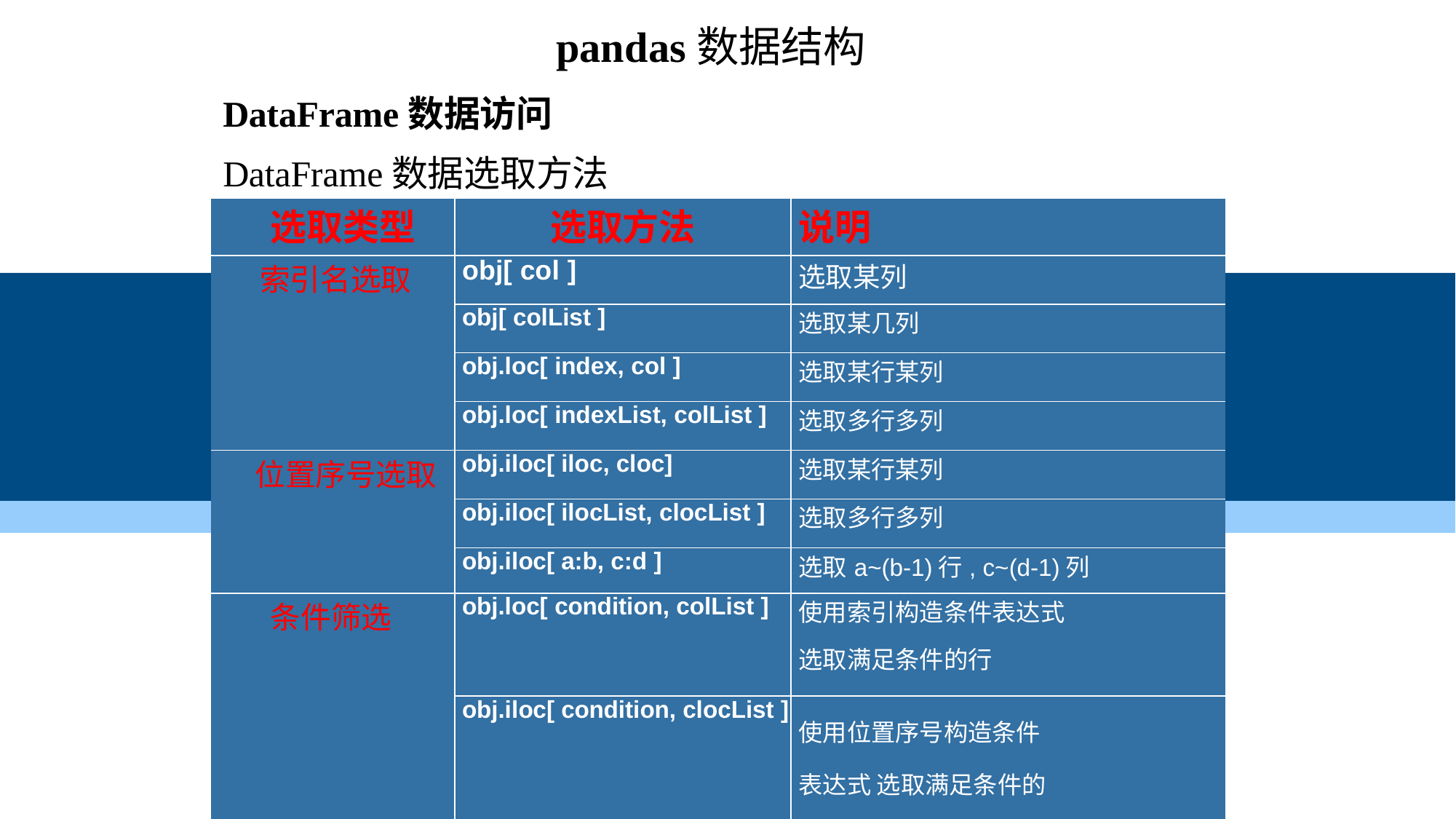

pandas数据结构
DataFrame数据访问
# DataFrame数据选取方法
| 选取类型 | 选取方法 | 说明 |
| --- | --- | --- |
| 索引名选取 | obj[ col ] | 选取某列 |
|  | obj[ colList ] | 选取某几列 |
|  | obj.loc[ index, col ] | 选取某行某列 |
|  | obj.loc[ indexList, colList ] | 选取多行多列 |
| 位置序号选取 | obj.iloc[ iloc, cloc] | 选取某行某列 |
|  | obj.iloc[ ilocList, clocList ] | 选取多行多列 |
|  | obj.iloc[ a:b, c:d ] | 选取a~(b-1)行, c~(d-1)列 |
| 条件筛选 | obj.loc[ condition, colList ] | 使用索引构造条件表达式 选取满足条件的行 |
|  | obj.iloc[ condition, clocList ] | 使用位置序号构造条件表达式 选取满足条件的行 |